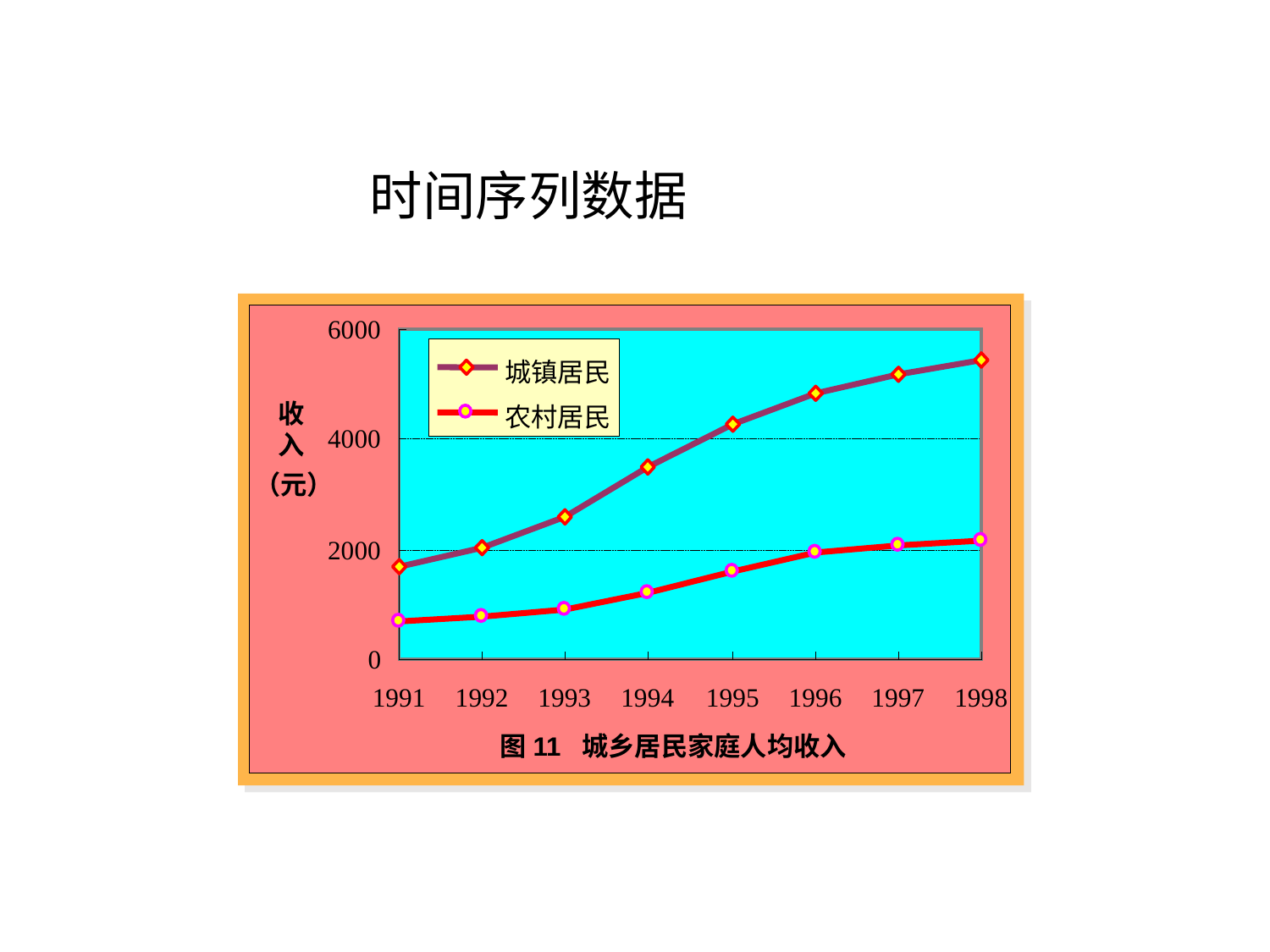

# 时间序列数据

6000

城镇居民

收
农村居民

4000

入

（元）

2000

0

1991
1992
1993
1994
1995
1996
1997
1998

图11  城乡居民家庭人均收入